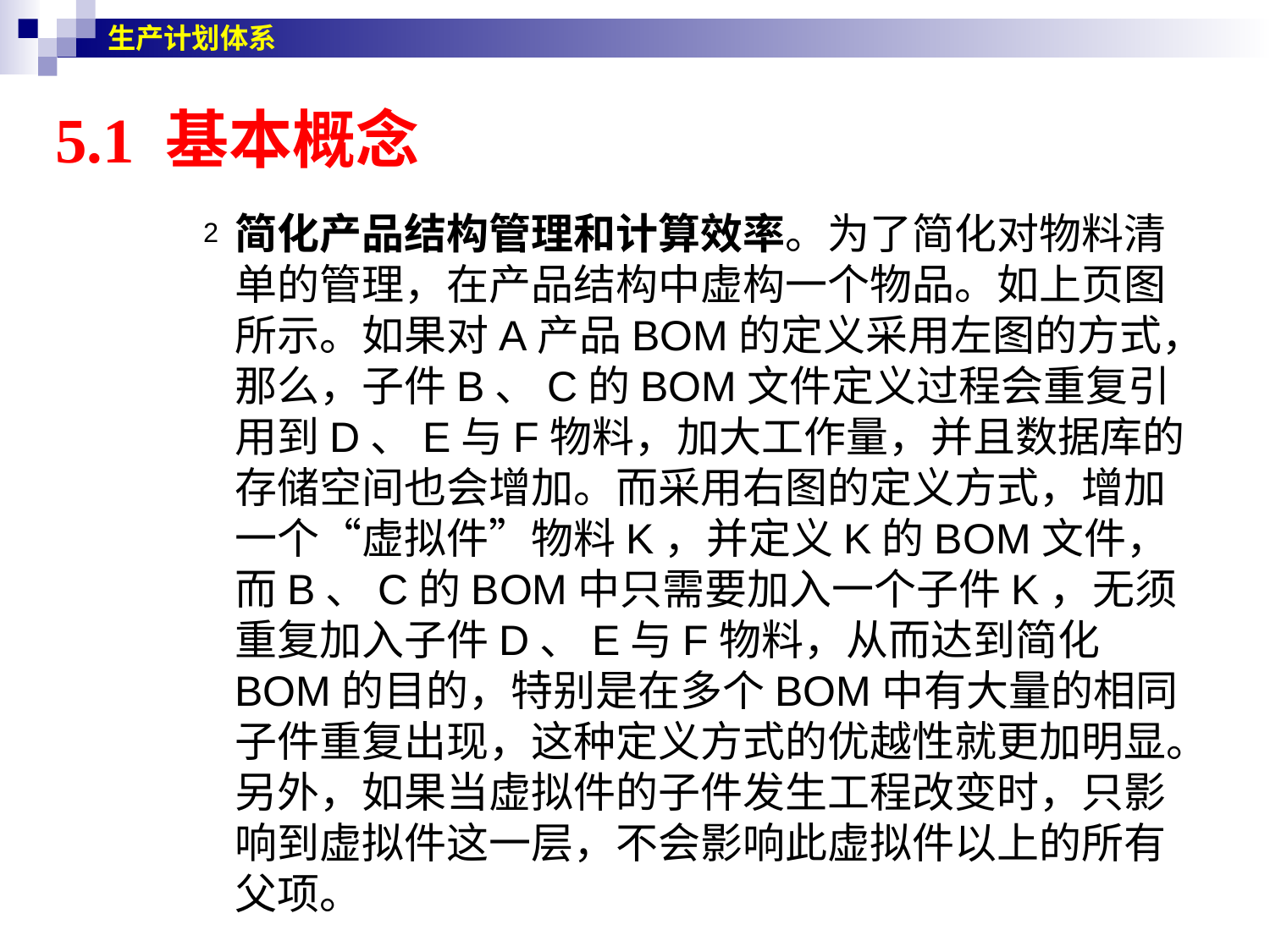

生产计划体系
5.1 基本概念
简化产品结构管理和计算效率。为了简化对物料清单的管理，在产品结构中虚构一个物品。如上页图所示。如果对A产品BOM的定义采用左图的方式，那么，子件B、C的BOM文件定义过程会重复引用到D、E与F物料，加大工作量，并且数据库的存储空间也会增加。而采用右图的定义方式，增加一个“虚拟件”物料K，并定义K的BOM文件，而B、C的BOM中只需要加入一个子件K，无须重复加入子件D、E与F物料，从而达到简化BOM的目的，特别是在多个BOM中有大量的相同子件重复出现，这种定义方式的优越性就更加明显。另外，如果当虚拟件的子件发生工程改变时，只影响到虚拟件这一层，不会影响此虚拟件以上的所有父项。